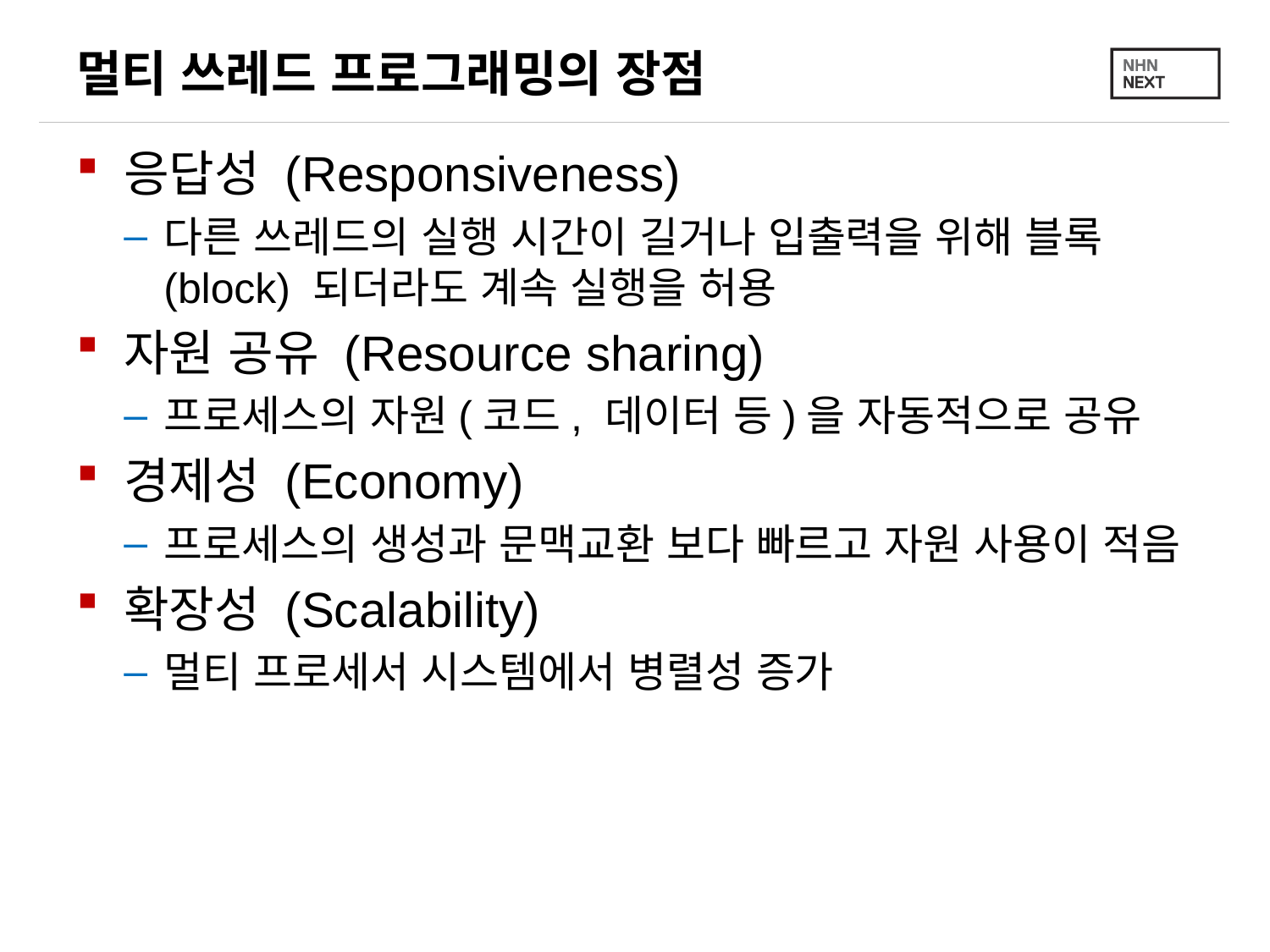

# 멀티 쓰레드 프로그래밍의 장점
응답성 (Responsiveness)
다른 쓰레드의 실행 시간이 길거나 입출력을 위해 블록(block) 되더라도 계속 실행을 허용
자원 공유 (Resource sharing)
프로세스의 자원(코드, 데이터 등)을 자동적으로 공유
경제성 (Economy)
프로세스의 생성과 문맥교환 보다 빠르고 자원 사용이 적음
확장성 (Scalability)
멀티 프로세서 시스템에서 병렬성 증가